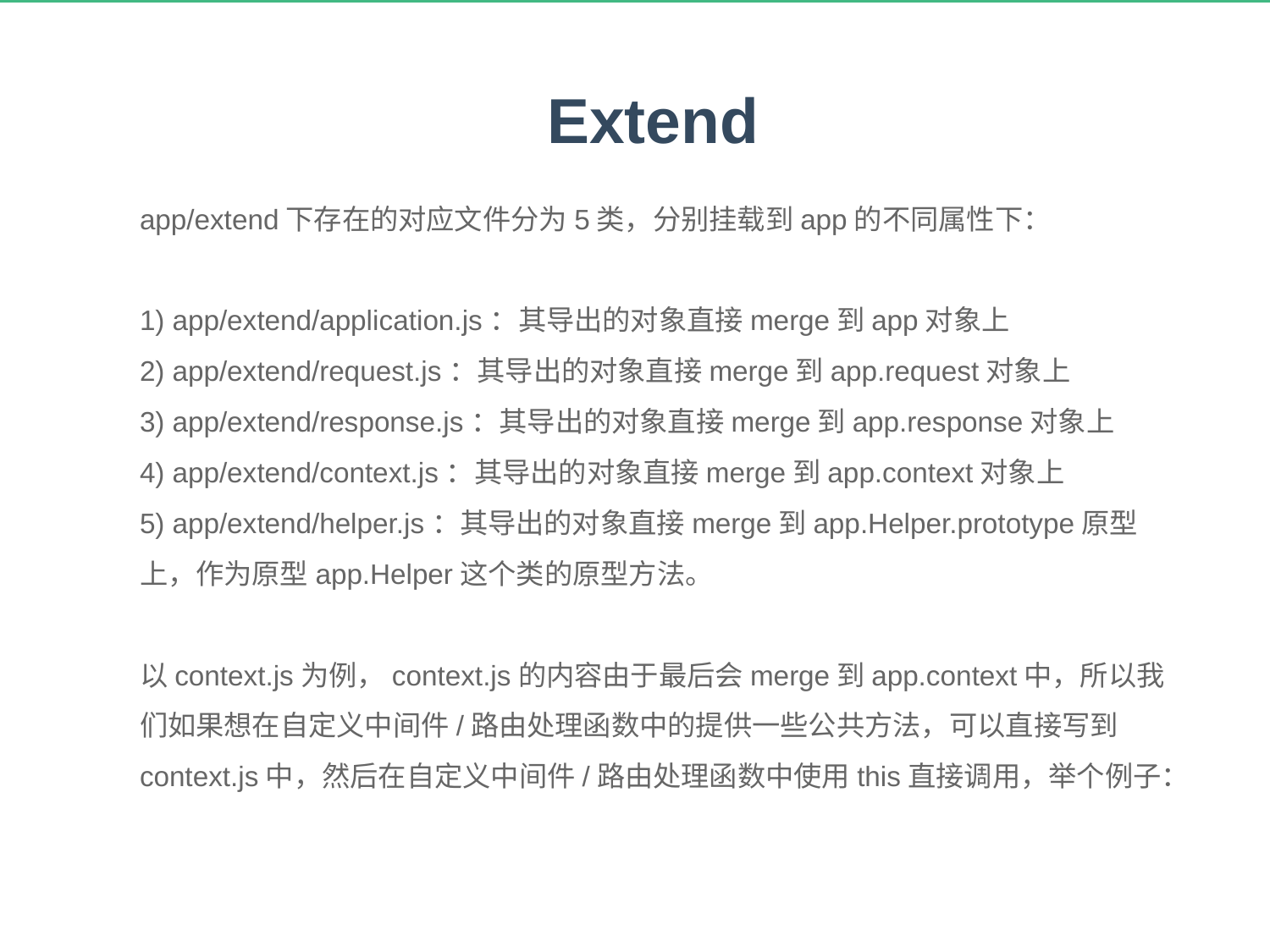

Extend

app/extend下存在的对应文件分为5类，分别挂载到app的不同属性下：

1) app/extend/application.js：其导出的对象直接merge到app对象上
2) app/extend/request.js：其导出的对象直接merge到app.request对象上
3) app/extend/response.js：其导出的对象直接merge到app.response对象上
4) app/extend/context.js：其导出的对象直接merge到app.context对象上
5) app/extend/helper.js：其导出的对象直接merge到app.Helper.prototype原型上，作为原型app.Helper这个类的原型方法。

以context.js为例，context.js的内容由于最后会merge到app.context中，所以我们如果想在自定义中间件/路由处理函数中的提供一些公共方法，可以直接写到context.js中，然后在自定义中间件/路由处理函数中使用this直接调用，举个例子：